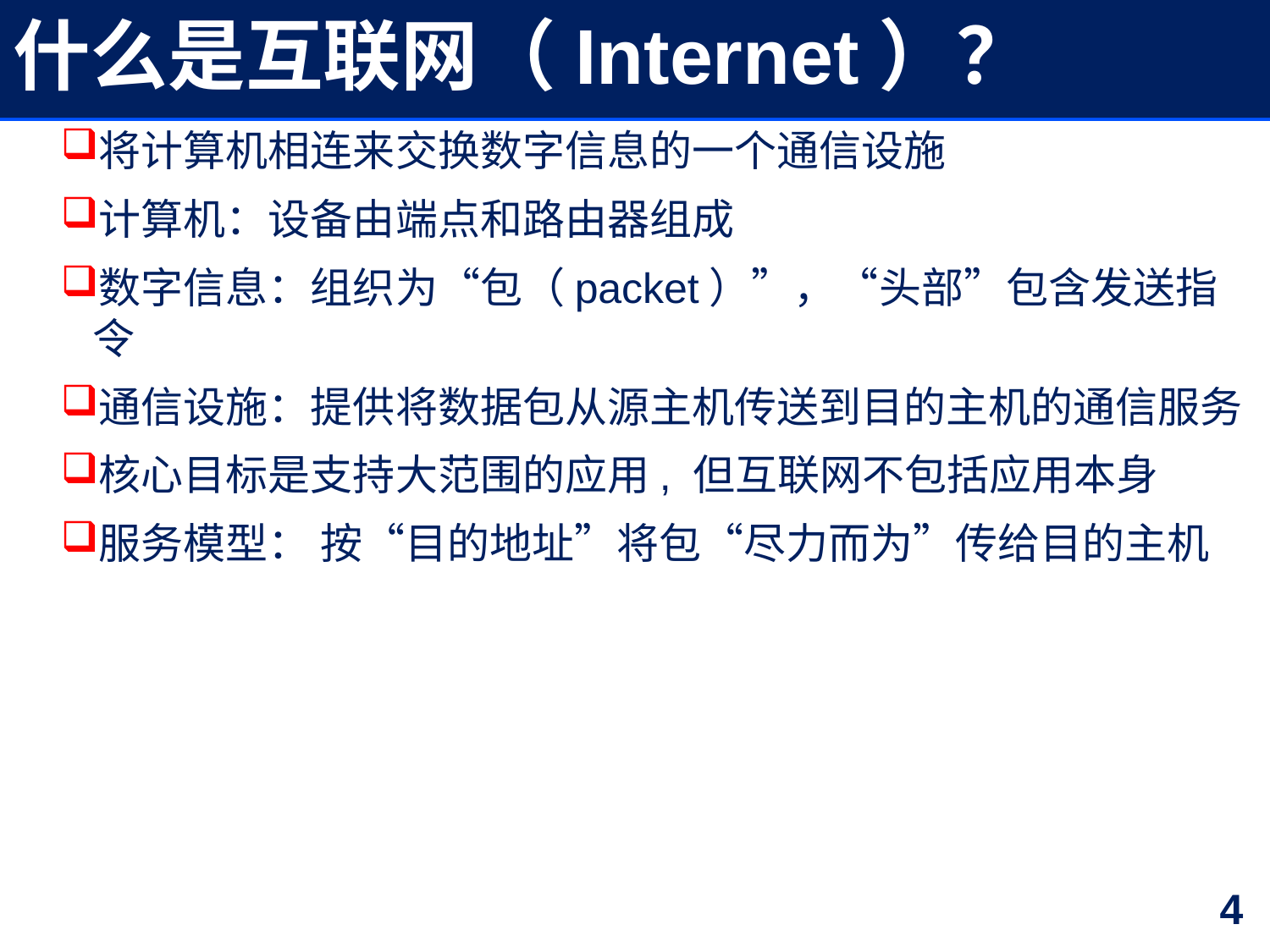

# 什么是互联网（Internet）？
将计算机相连来交换数字信息的一个通信设施
计算机：设备由端点和路由器组成
数字信息：组织为“包（packet）”，“头部”包含发送指令
通信设施：提供将数据包从源主机传送到目的主机的通信服务
核心目标是支持大范围的应用, 但互联网不包括应用本身
服务模型： 按“目的地址”将包“尽力而为”传给目的主机
4